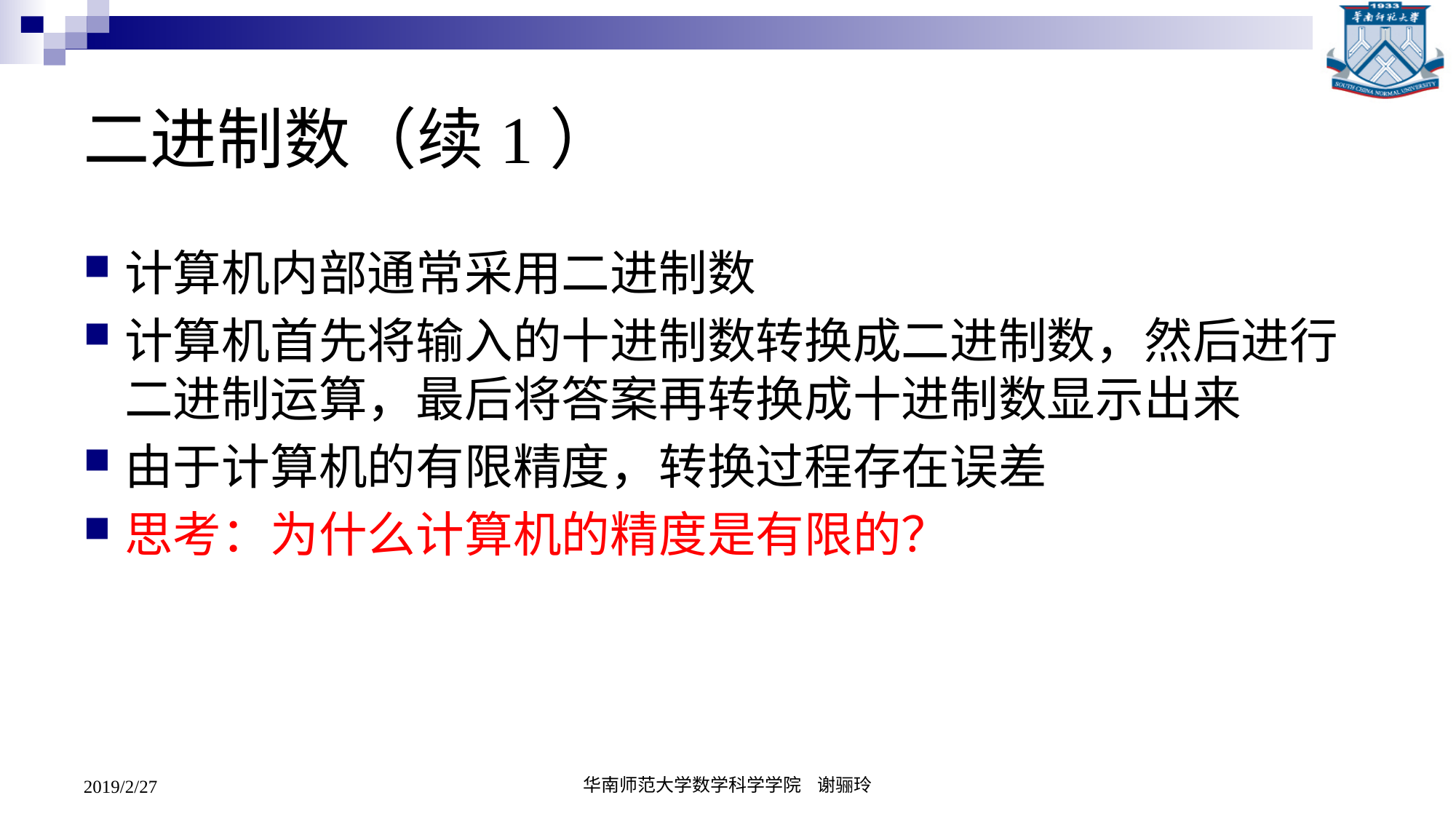

# 二进制数（续1）
计算机内部通常采用二进制数
计算机首先将输入的十进制数转换成二进制数，然后进行二进制运算，最后将答案再转换成十进制数显示出来
由于计算机的有限精度，转换过程存在误差
思考：为什么计算机的精度是有限的？
2019/2/27
华南师范大学数学科学学院    谢骊玲